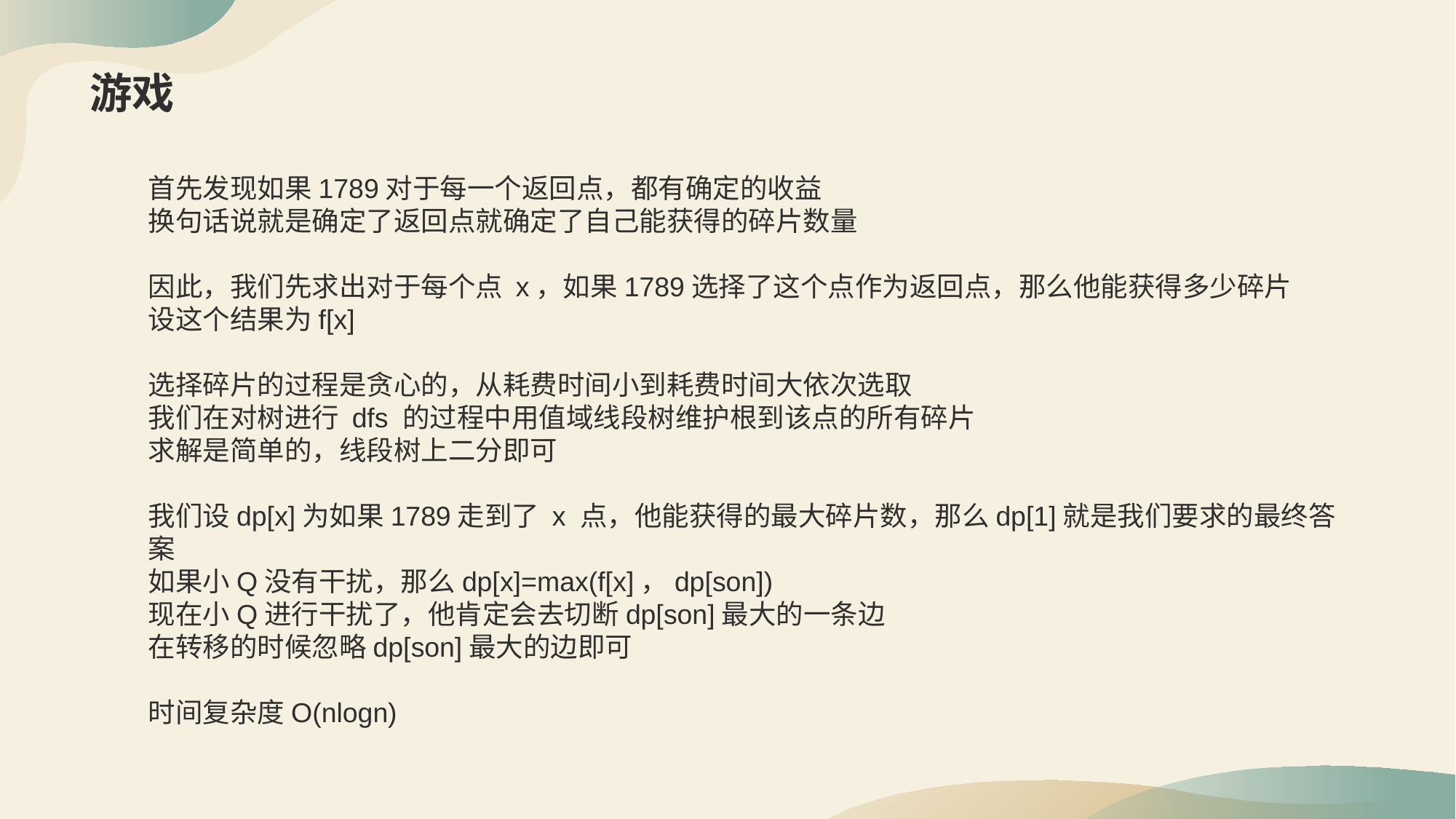

# 游戏
首先发现如果1789对于每一个返回点，都有确定的收益
换句话说就是确定了返回点就确定了自己能获得的碎片数量

因此，我们先求出对于每个点 x，如果1789选择了这个点作为返回点，那么他能获得多少碎片
设这个结果为f[x]

选择碎片的过程是贪心的，从耗费时间小到耗费时间大依次选取
我们在对树进行 dfs 的过程中用值域线段树维护根到该点的所有碎片
求解是简单的，线段树上二分即可

我们设dp[x]为如果1789走到了 x 点，他能获得的最大碎片数，那么dp[1]就是我们要求的最终答案
如果小Q没有干扰，那么dp[x]=max(f[x]，dp[son])
现在小Q进行干扰了，他肯定会去切断dp[son]最大的一条边
在转移的时候忽略dp[son]最大的边即可

时间复杂度O(nlogn)